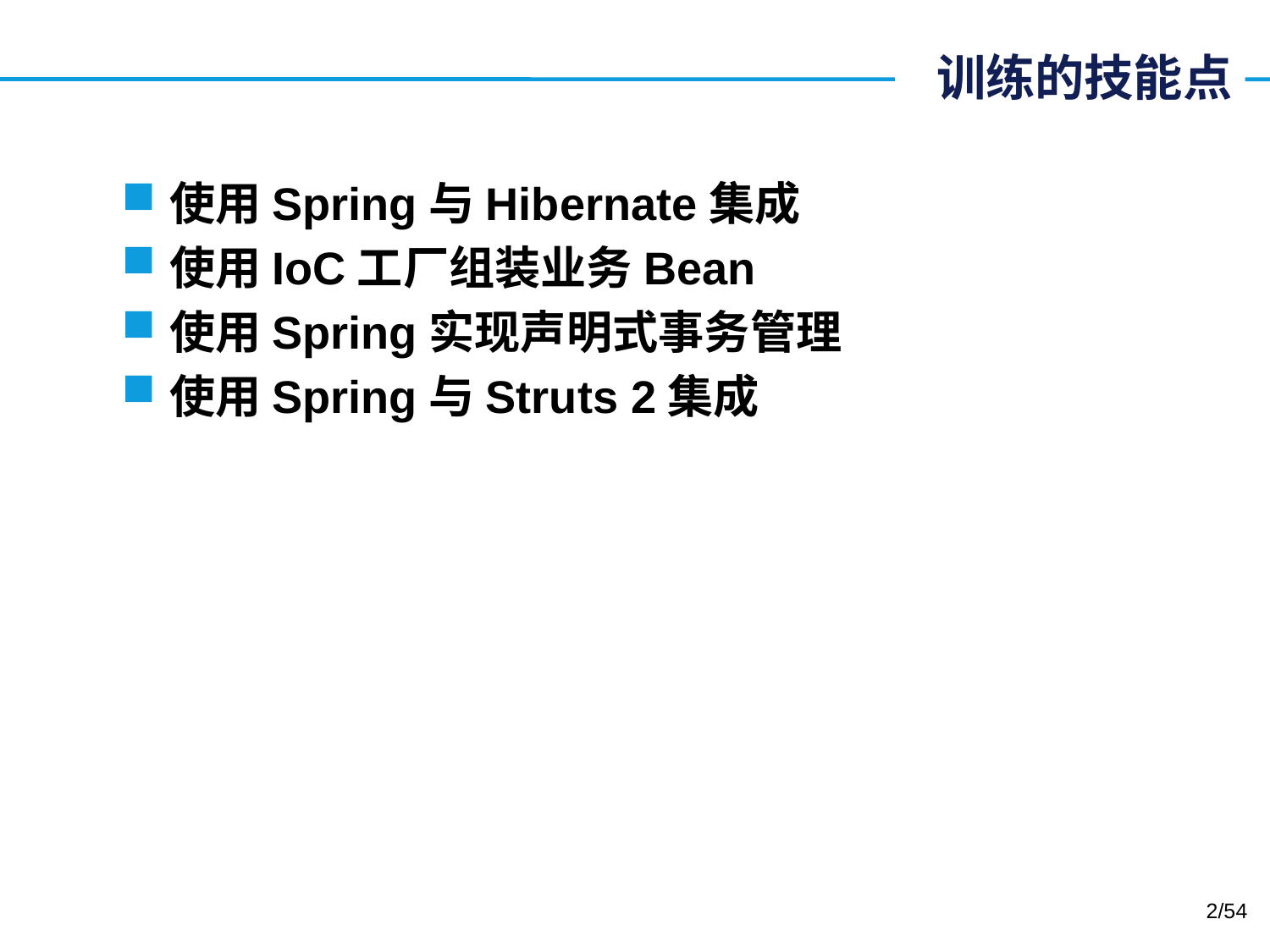

# 训练的技能点
使用Spring与Hibernate集成
使用IoC工厂组装业务Bean
使用Spring实现声明式事务管理
使用Spring与Struts 2集成
2/54